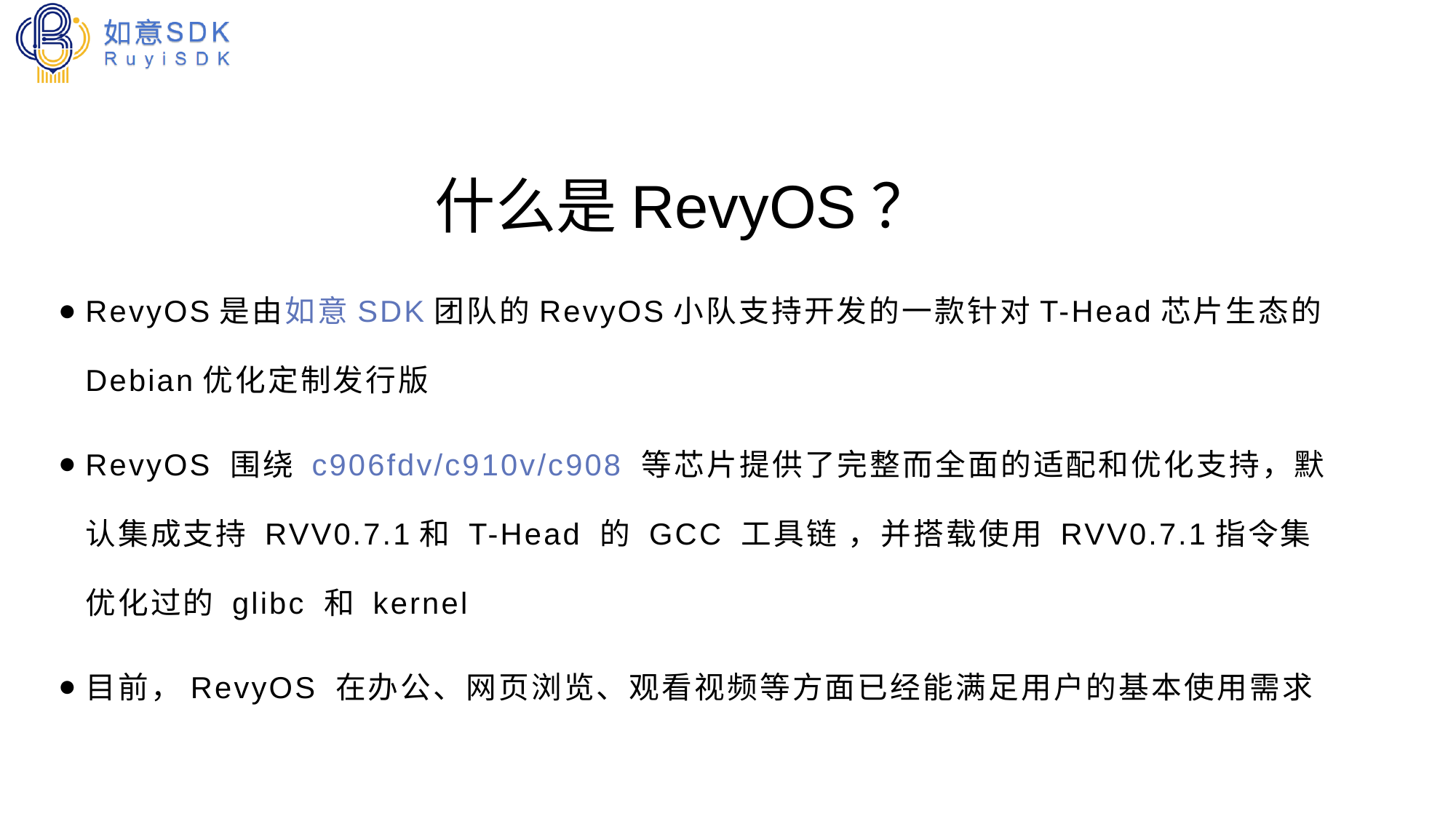

RevyOS简介

什么是RevyOS？
RevyOS是由如意SDK团队的RevyOS小队支持开发的一款针对T-Head芯片生态的Debian优化定制发行版
RevyOS 围绕 c906fdv/c910v/c908 等芯片提供了完整而全面的适配和优化支持，默认集成支持 RVV0.7.1和 T-Head 的 GCC 工具链 ，并搭载使用 RVV0.7.1指令集优化过的 glibc 和 kernel
目前，RevyOS 在办公、网页浏览、观看视频等方面已经能满足用户的基本使用需求